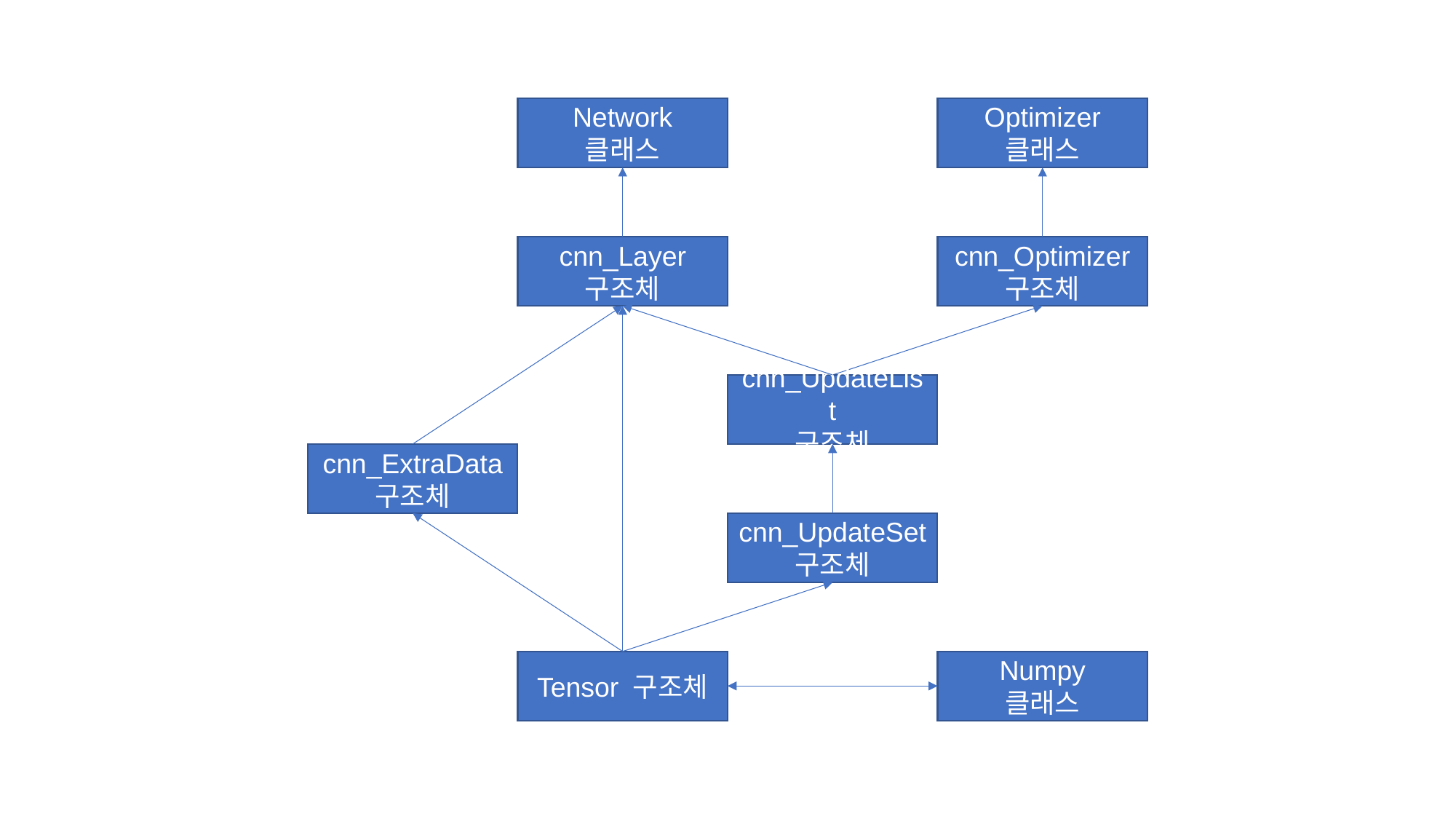

Network
클래스
Optimizer
클래스
cnn_Optimizer
구조체
cnn_Layer
구조체
cnn_UpdateList
구조체
cnn_ExtraData
구조체
cnn_UpdateSet
구조체
Tensor 구조체
Numpy
클래스